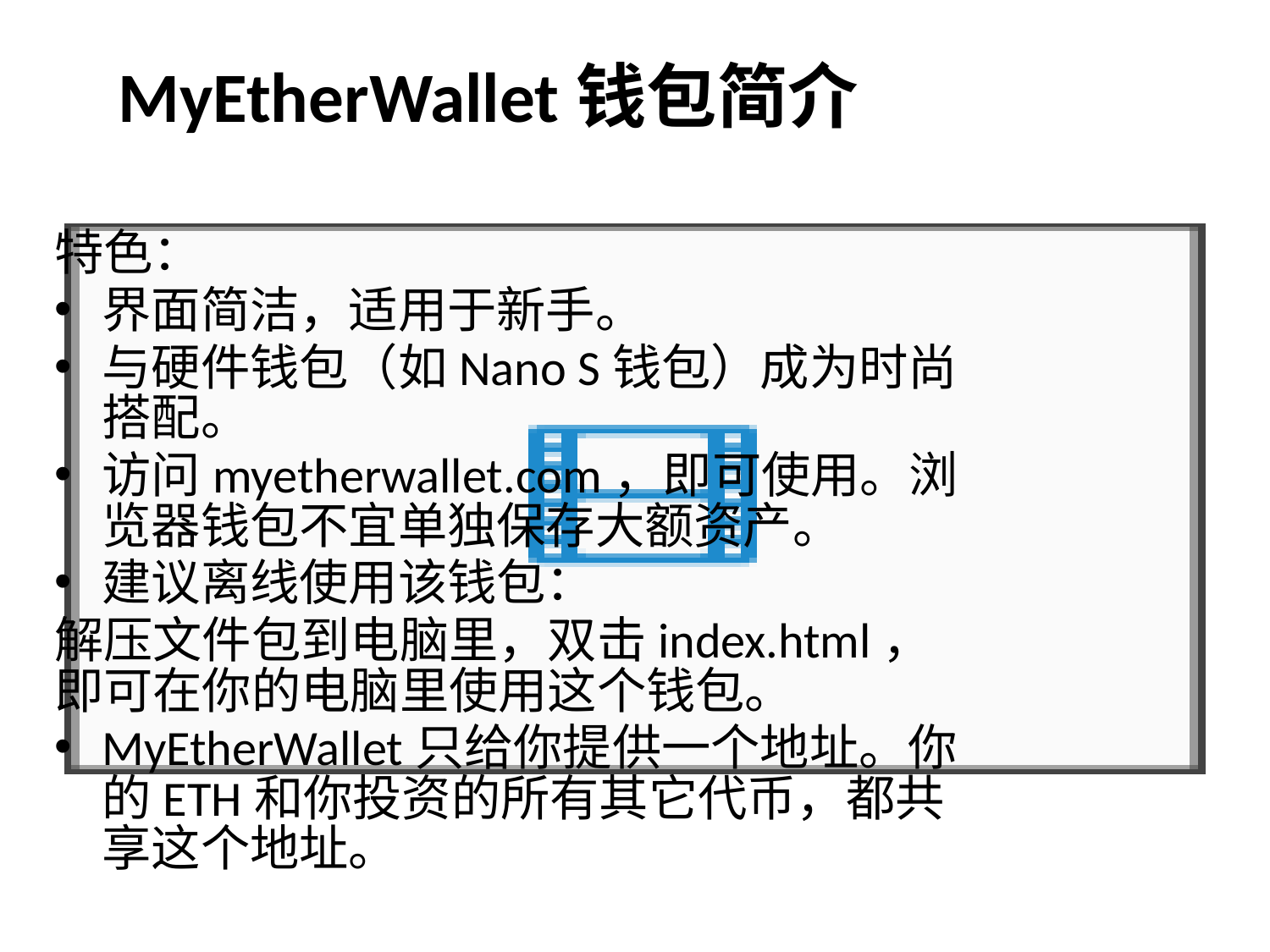

# MyEtherWallet钱包简介
特色：
界面简洁，适用于新手。
与硬件钱包（如Nano S钱包）成为时尚搭配。
访问myetherwallet.com，即可使用。浏览器钱包不宜单独保存大额资产。
建议离线使用该钱包：
解压文件包到电脑里，双击index.html，即可在你的电脑里使用这个钱包。
MyEtherWallet只给你提供一个地址。你的ETH和你投资的所有其它代币，都共享这个地址。